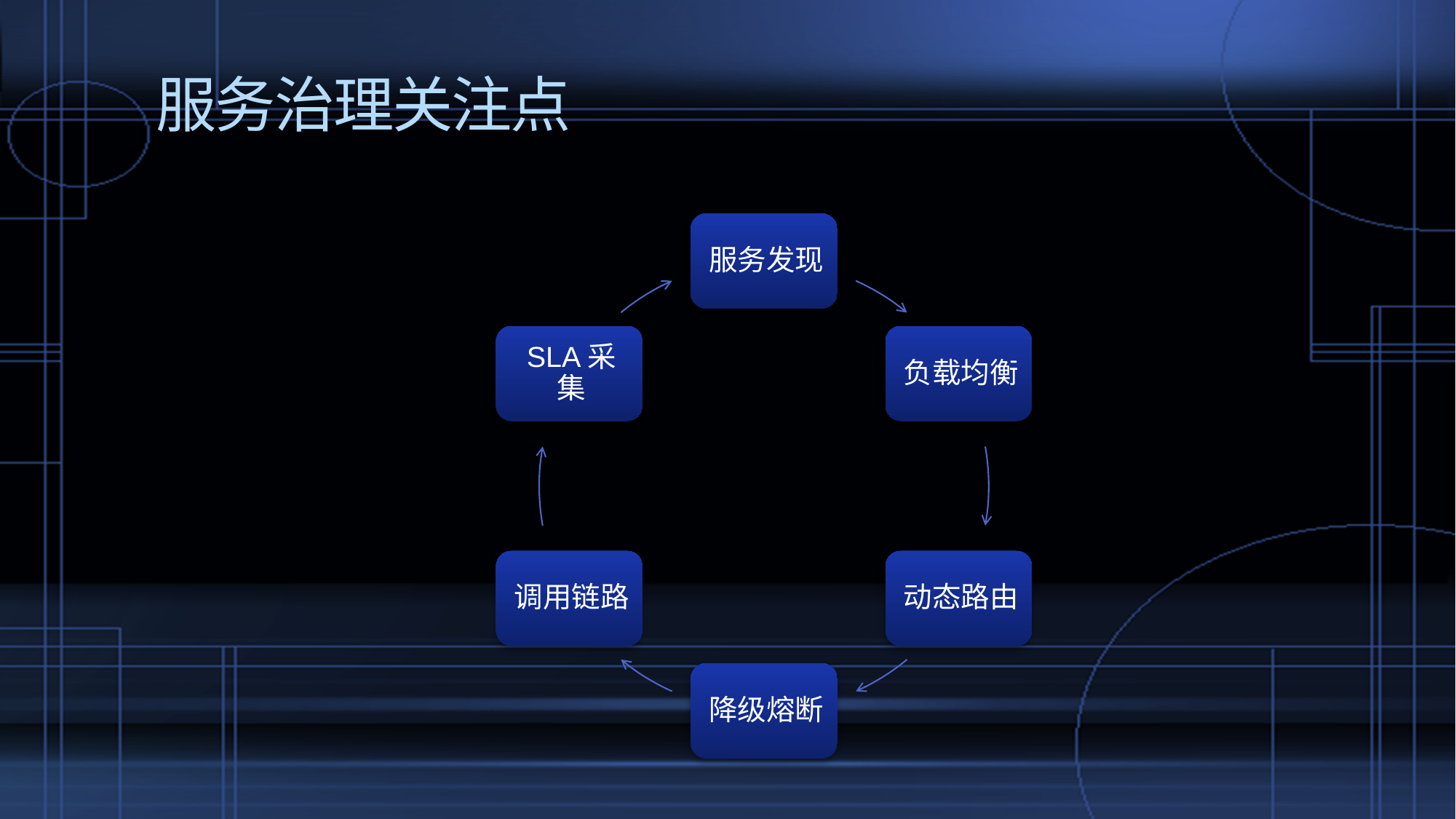

# 服务治理关注点
服务发现
负载均衡
动态路由
降级熔断
调用链路
SLA采集